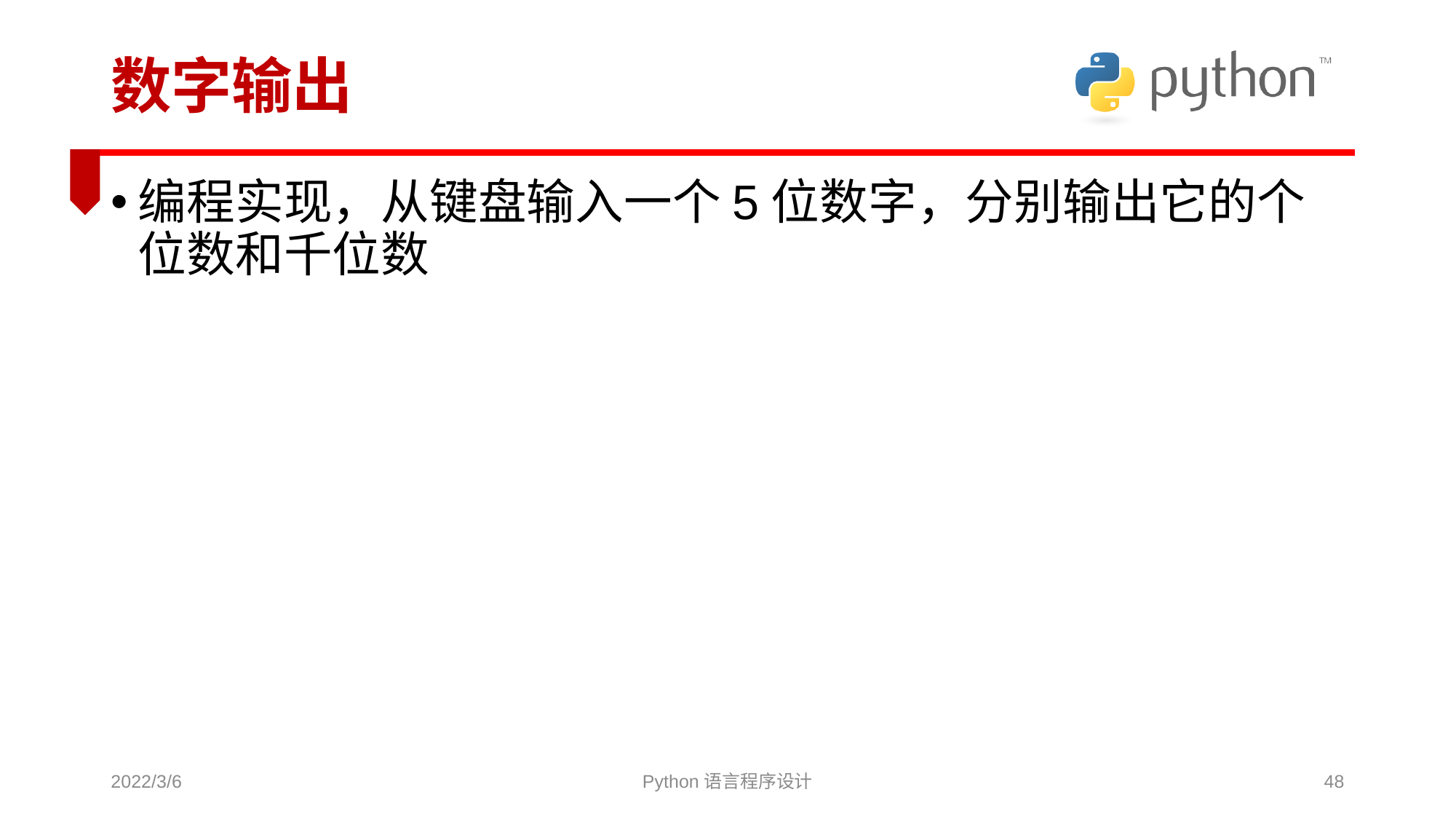

# 数字输出
编程实现，从键盘输入一个5位数字，分别输出它的个位数和千位数
2022/3/6
Python语言程序设计
48